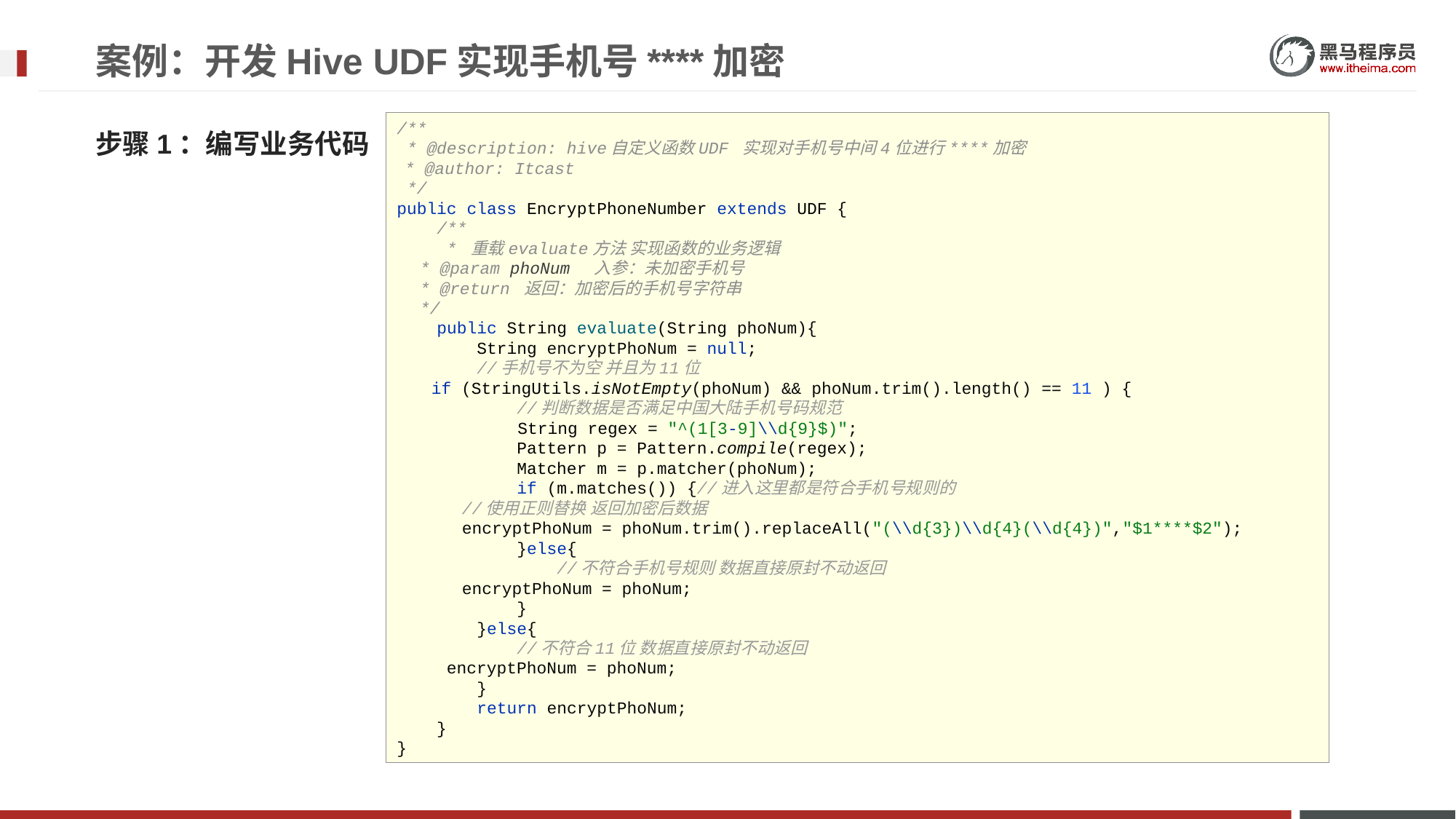

# 案例：开发Hive UDF实现手机号****加密
步骤1：编写业务代码
/**
 * @description: hive自定义函数UDF 实现对手机号中间4位进行****加密
 * @author: Itcast
 */
public class EncryptPhoneNumber extends UDF {
    /**
     * 重载evaluate方法 实现函数的业务逻辑
     * @param phoNum  入参：未加密手机号
     * @return 返回：加密后的手机号字符串
     */
    public String evaluate(String phoNum){
        String encryptPhoNum = null;
        //手机号不为空 并且为11位
        if (StringUtils.isNotEmpty(phoNum) && phoNum.trim().length() == 11 ) {
            //判断数据是否满足中国大陆手机号码规范
            	  String regex = "^(1[3-9]\\d{9}$)";
            Pattern p = Pattern.compile(regex);
            Matcher m = p.matcher(phoNum);
            if (m.matches()) {//进入这里都是符合手机号规则的
                //使用正则替换 返回加密后数据
                encryptPhoNum = phoNum.trim().replaceAll("(\\d{3})\\d{4}(\\d{4})","$1****$2");
            }else{
                //不符合手机号规则 数据直接原封不动返回
                encryptPhoNum = phoNum;
            }
        }else{
            //不符合11位 数据直接原封不动返回
            encryptPhoNum = phoNum;
        }
        return encryptPhoNum;
    }
}